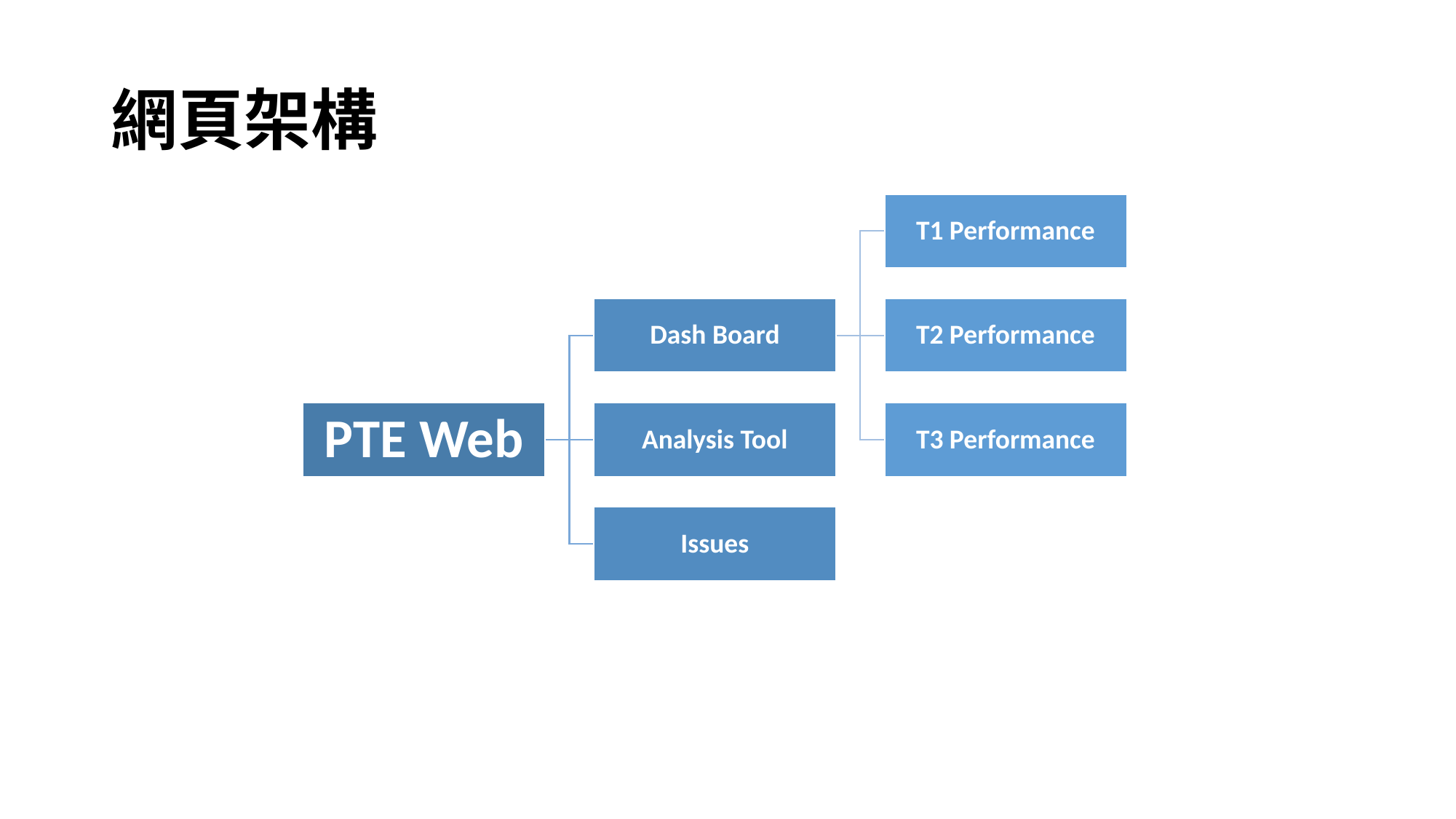

# 網頁架構
PTE Web
Dash Board
T1 Performance
T2 Performance
T3 Performance
Analysis Tool
Issues